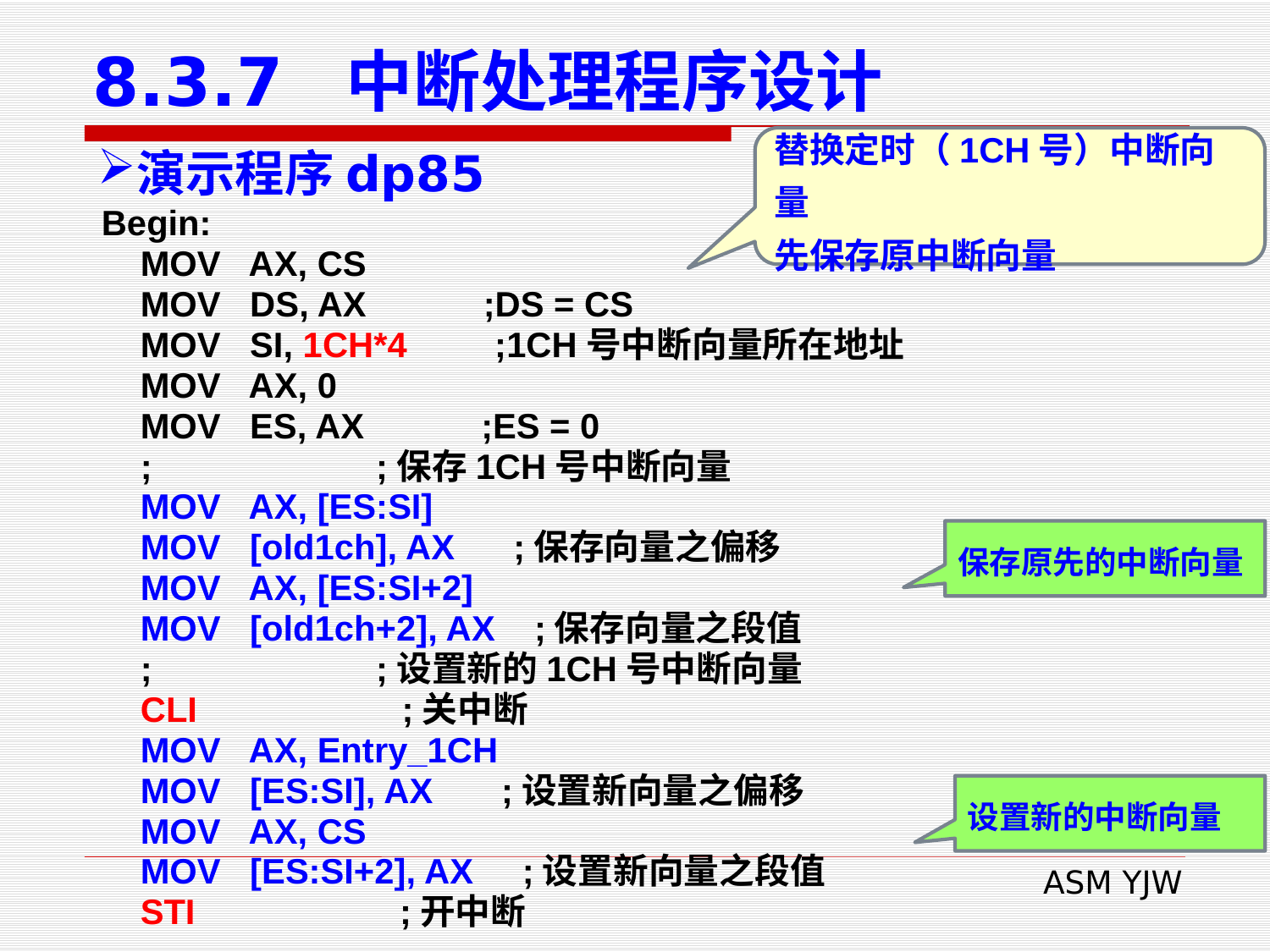

# 8.3.7  中断处理程序设计
替换定时（1CH号）中断向量
先保存原中断向量
演示程序dp85
Begin:
    MOV   AX, CS
    MOV   DS, AX            ;DS = CS
    MOV   SI, 1CH*4         ;1CH号中断向量所在地址
    MOV   AX, 0
    MOV   ES, AX            ;ES = 0
    ;                       ;保存1CH号中断向量
    MOV   AX, [ES:SI]
    MOV   [old1ch], AX      ;保存向量之偏移
    MOV   AX, [ES:SI+2]
    MOV   [old1ch+2], AX    ;保存向量之段值
    ;                       ;设置新的1CH号中断向量
    CLI                     ;关中断
    MOV   AX, Entry_1CH
    MOV   [ES:SI], AX       ;设置新向量之偏移
    MOV   AX, CS
    MOV   [ES:SI+2], AX     ;设置新向量之段值
    STI                     ;开中断
保存原先的中断向量
设置新的中断向量